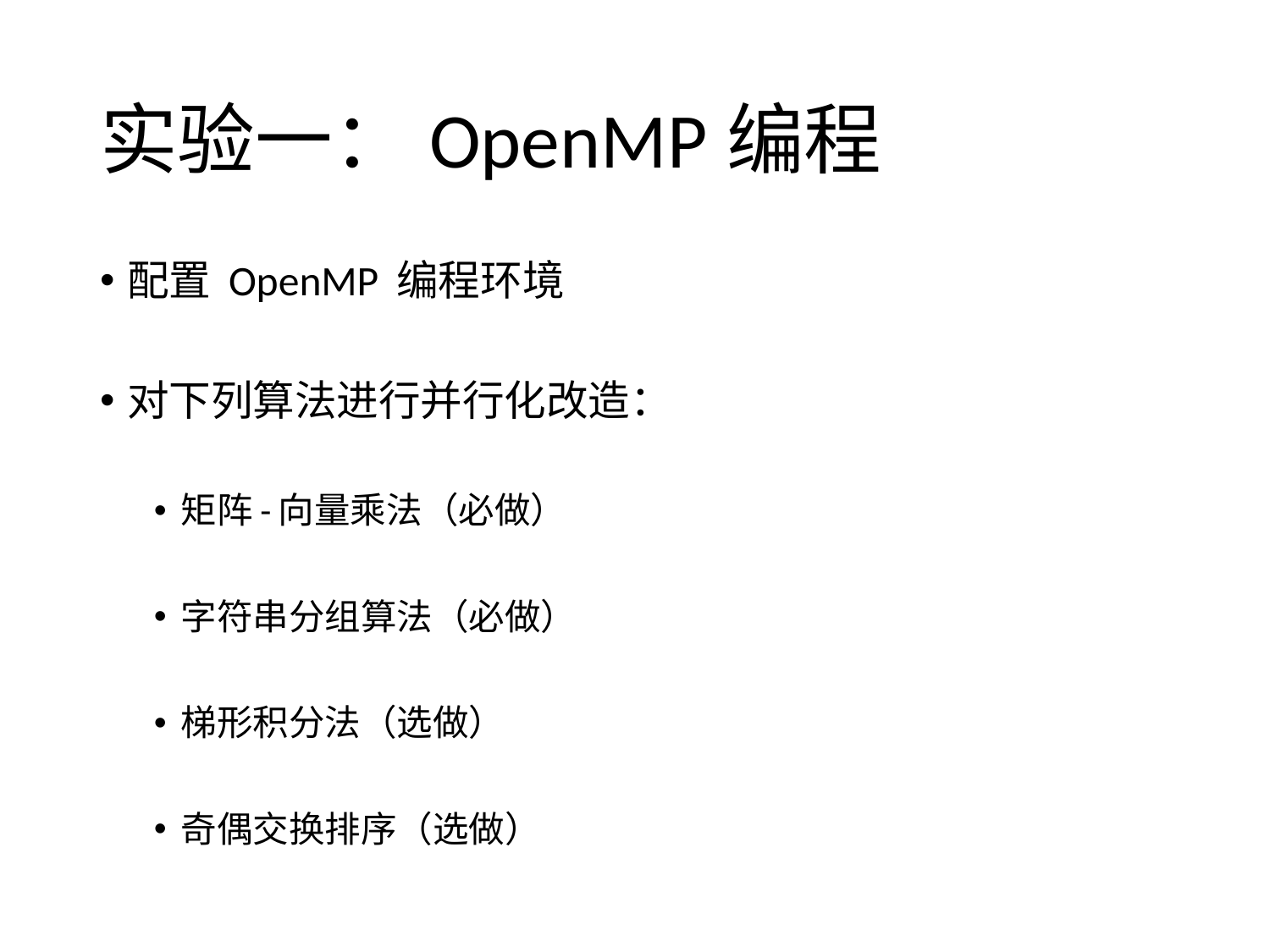

# 实验一：OpenMP编程
配置 OpenMP 编程环境

对下列算法进行并行化改造：

矩阵-向量乘法（必做）

字符串分组算法（必做）

梯形积分法（选做）

奇偶交换排序（选做）